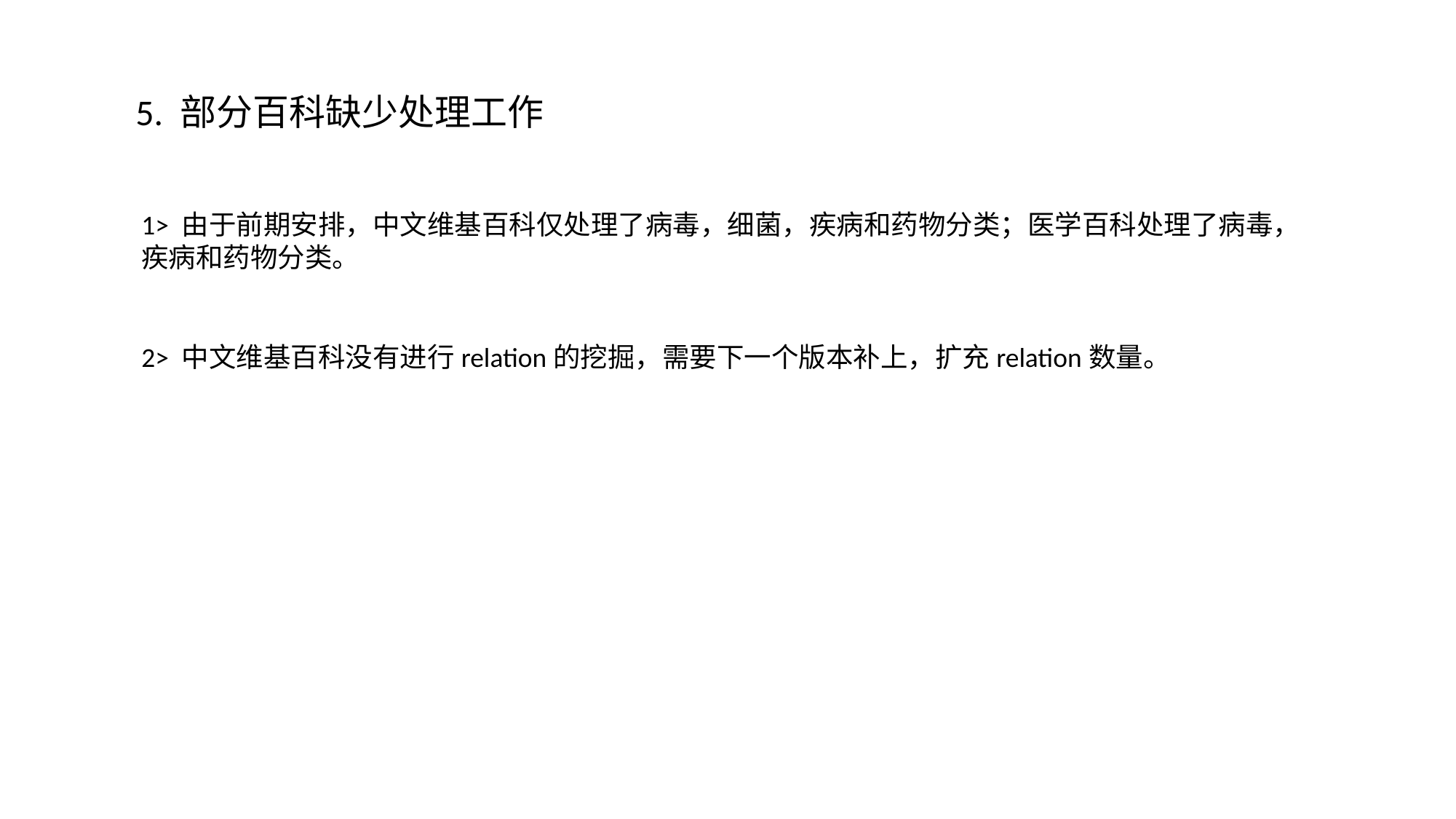

5. 部分百科缺少处理工作
1> 由于前期安排，中文维基百科仅处理了病毒，细菌，疾病和药物分类；医学百科处理了病毒，疾病和药物分类。
2> 中文维基百科没有进行relation的挖掘，需要下一个版本补上，扩充relation数量。